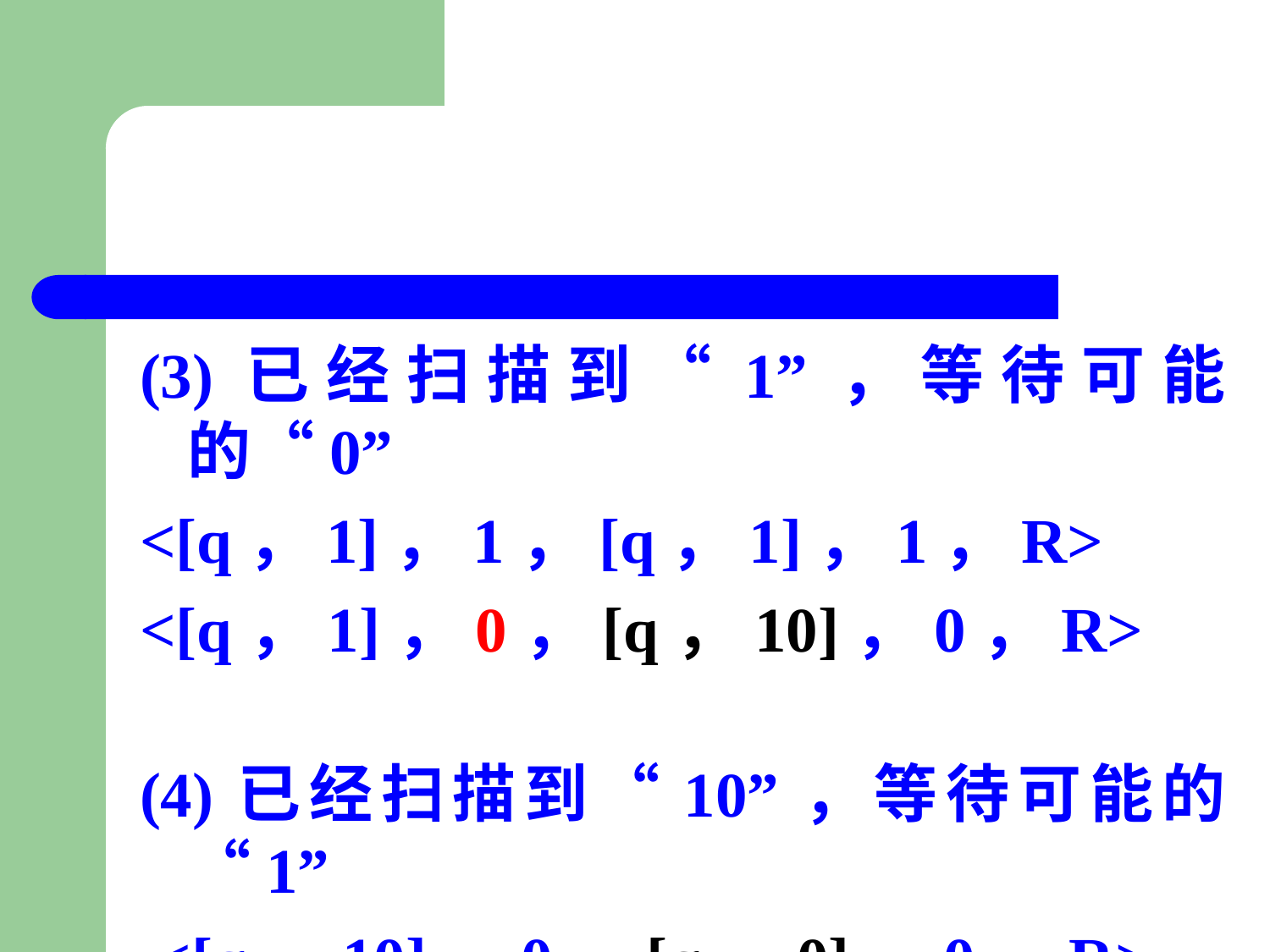

#
(3)已经扫描到“1”，等待可能的“0”
<[q，1]，1，[q，1]，1，R>
<[q，1]，0，[q，10]，0，R>
(4)已经扫描到“10”，等待可能的“1”
 <[q，10]，0，[q，0]，0，R>
 <[q,10]，1，check，1，R>